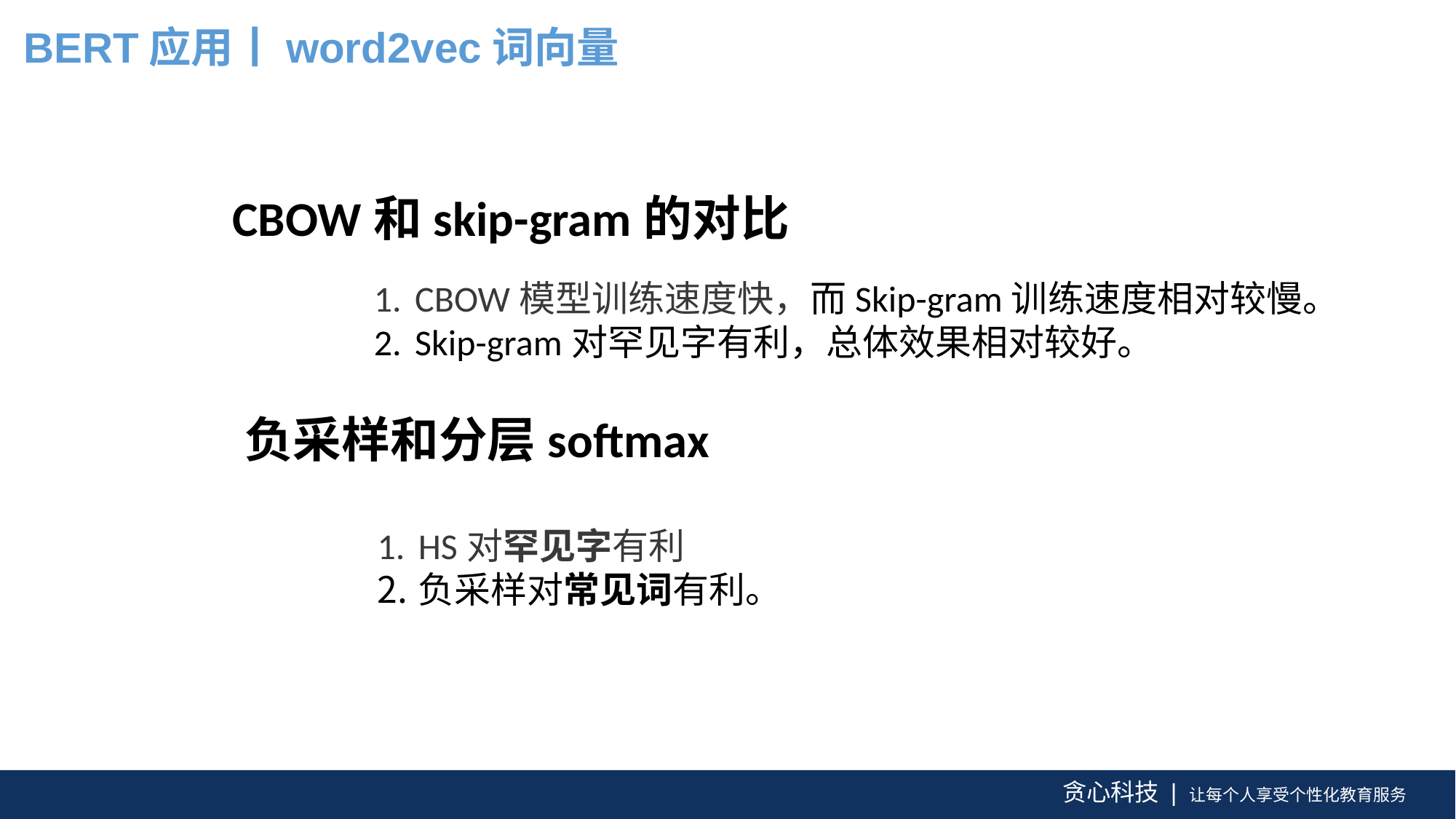

BERT应用丨word2vec词向量
CBOW和skip-gram的对比
CBOW模型训练速度快，而Skip-gram训练速度相对较慢。
Skip-gram对罕见字有利，总体效果相对较好。

负采样和分层softmax
HS对罕见字有利
负采样对常见词有利。